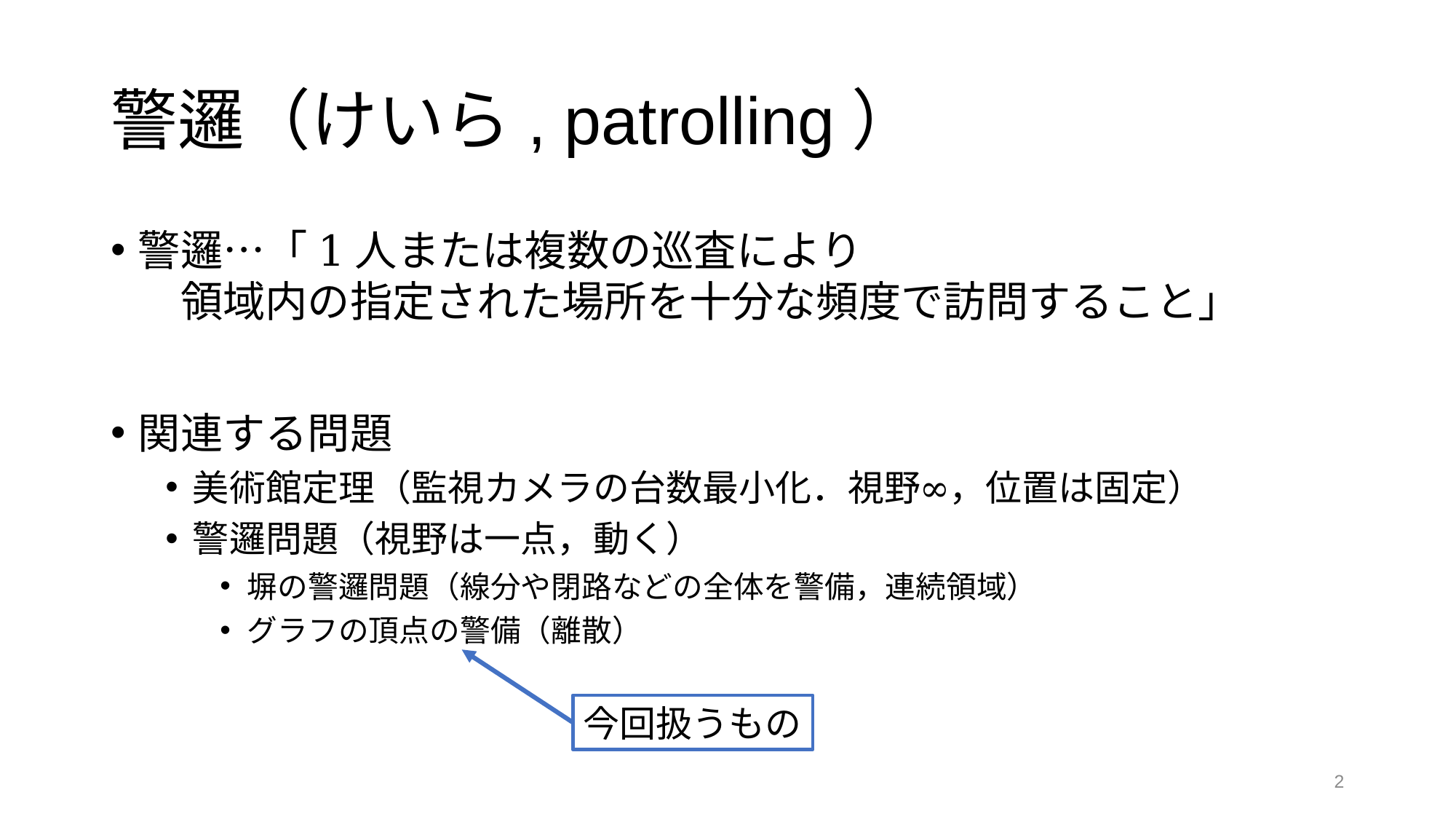

# 警邏（けいら, patrolling）
警邏…「1人または複数の巡査により
　領域内の指定された場所を十分な頻度で訪問すること」

関連する問題
美術館定理（監視カメラの台数最小化．視野∞，位置は固定）
警邏問題（視野は一点，動く）
塀の警邏問題（線分や閉路などの全体を警備，連続領域）
グラフの頂点の警備（離散）
今回扱うもの
2